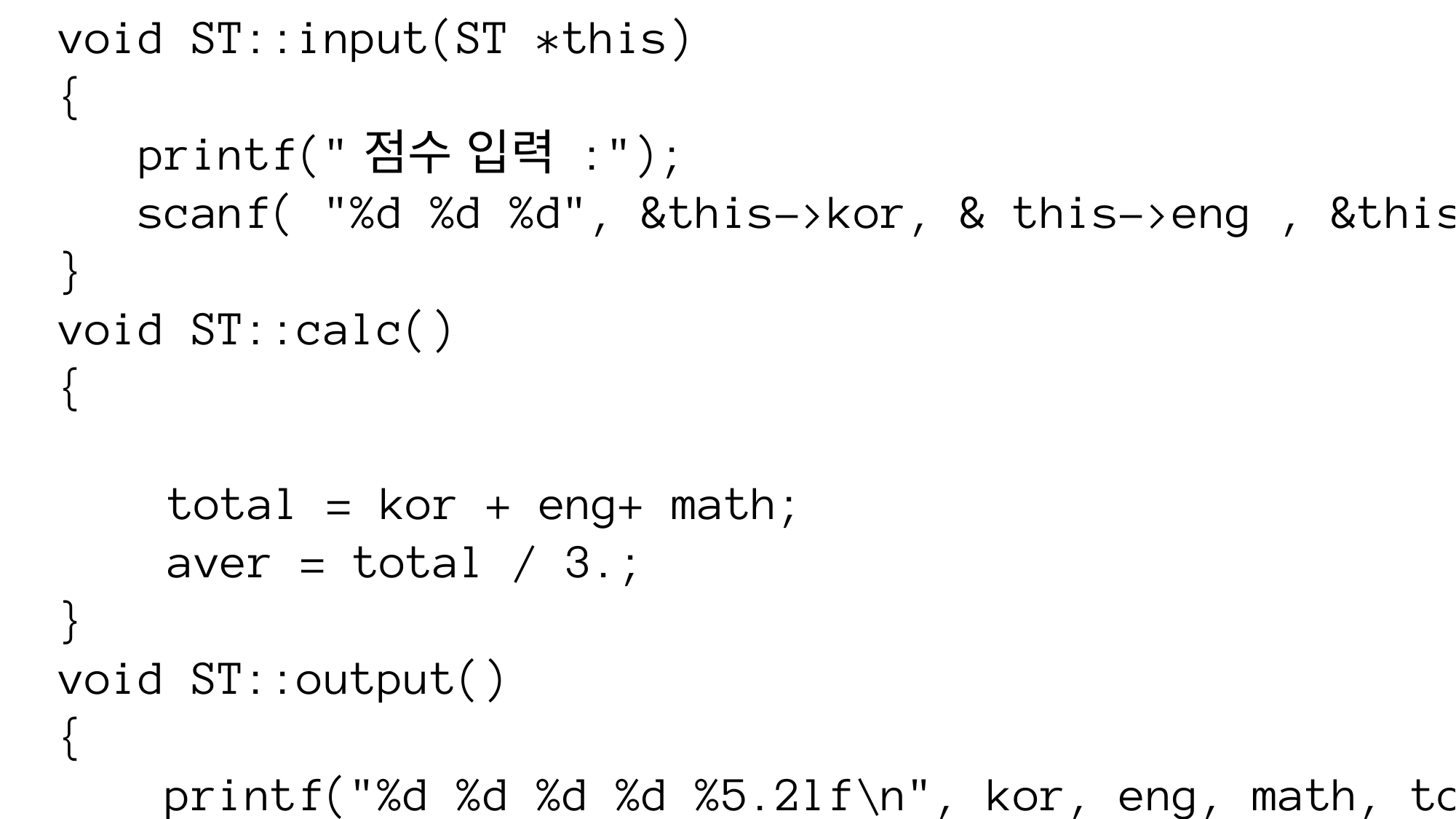

void ST::input(ST *this)
{
   printf("점수 입력 :");
   scanf( "%d %d %d", &this->kor, & this->eng , &this->math);
}
void ST::calc()
{

 	total = kor + eng+ math;
 	aver = total / 3.;
}
void ST::output()
{
    printf("%d %d %d %d %5.2lf\n", kor, eng, math, total, aver);
}